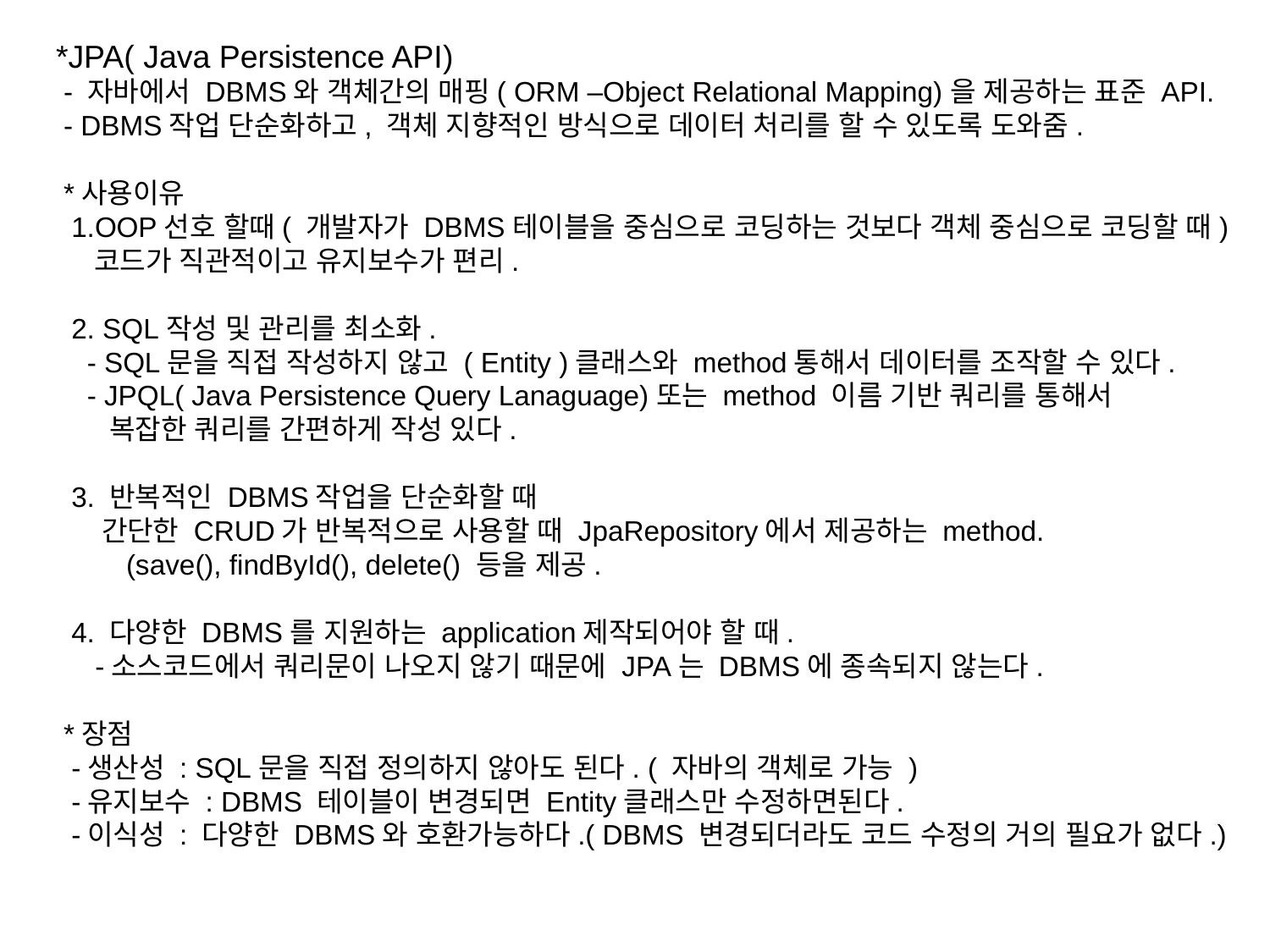

*JPA( Java Persistence API)
 - 자바에서 DBMS와 객체간의 매핑( ORM –Object Relational Mapping)을 제공하는 표준 API.
 - DBMS작업 단순화하고, 객체 지향적인 방식으로 데이터 처리를 할 수 있도록 도와줌.

 *사용이유
  1.OOP선호 할때( 개발자가 DBMS테이블을 중심으로 코딩하는 것보다 객체 중심으로 코딩할 때)
    코드가 직관적이고 유지보수가 편리.

  2. SQL작성 및 관리를 최소화.
    - SQL문을 직접 작성하지 않고 ( Entity )클래스와 method통해서 데이터를 조작할 수 있다.
    - JPQL( Java Persistence Query Lanaguage)또는 method 이름 기반 쿼리를 통해서
      복잡한 쿼리를 간편하게 작성 있다.

  3. 반복적인 DBMS작업을 단순화할 때
     간단한 CRUD가 반복적으로 사용할 때 JpaRepository에서 제공하는 method.
         (save(), findById(), delete() 등을 제공.

  4. 다양한 DBMS를 지원하는 application제작되어야 할 때.
     -소스코드에서 쿼리문이 나오지 않기 때문에 JPA는 DBMS에 종속되지 않는다.

 *장점
  -생산성 : SQL문을 직접 정의하지 않아도 된다. ( 자바의 객체로 가능 )
  -유지보수 : DBMS 테이블이 변경되면 Entity클래스만 수정하면된다.
  -이식성 : 다양한 DBMS와 호환가능하다.( DBMS 변경되더라도 코드 수정의 거의 필요가 없다.)